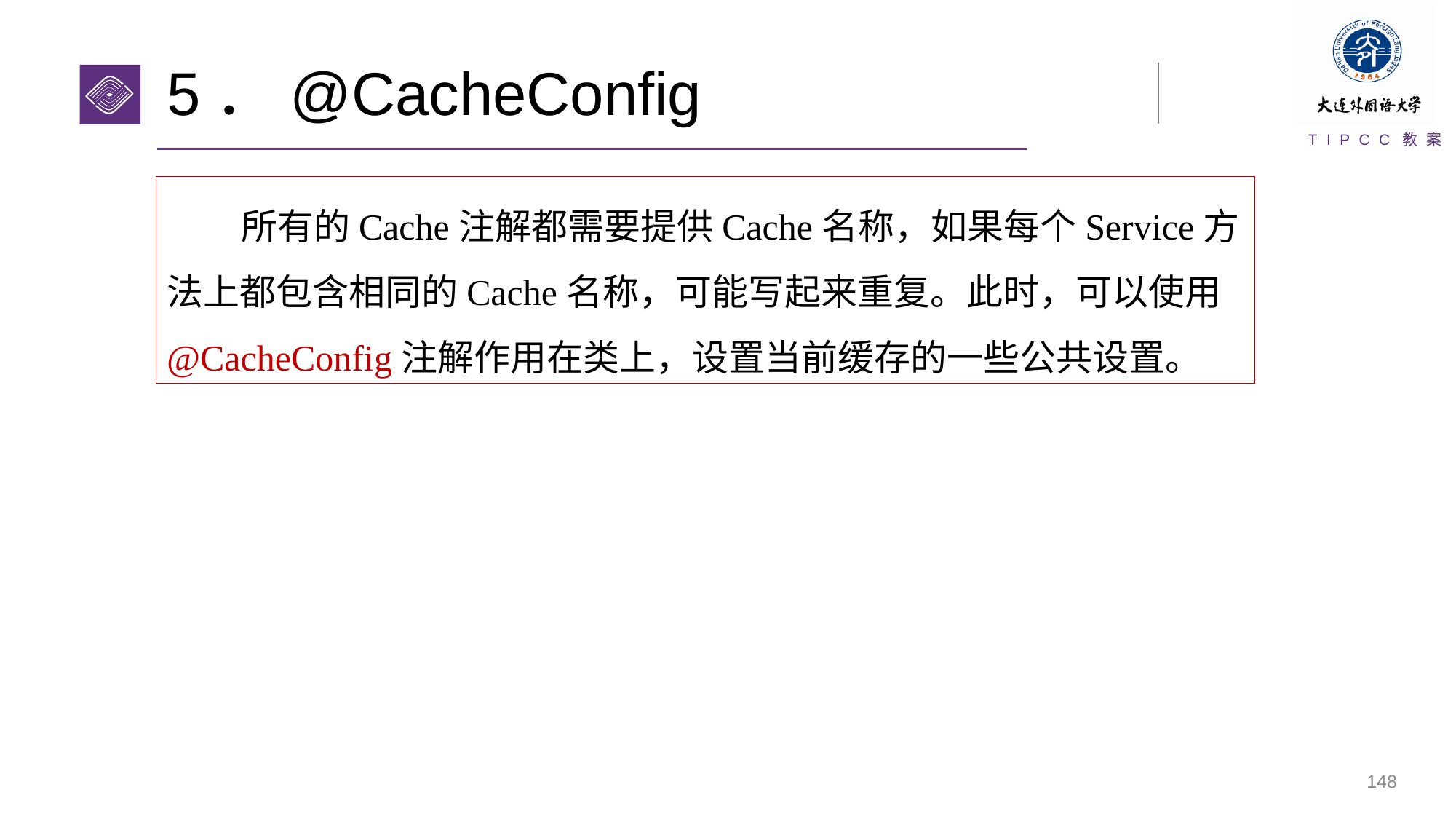

# 5．@CacheConfig
        所有的Cache注解都需要提供Cache名称，如果每个Service方法上都包含相同的Cache名称，可能写起来重复。此时，可以使用@CacheConfig注解作用在类上，设置当前缓存的一些公共设置。
148